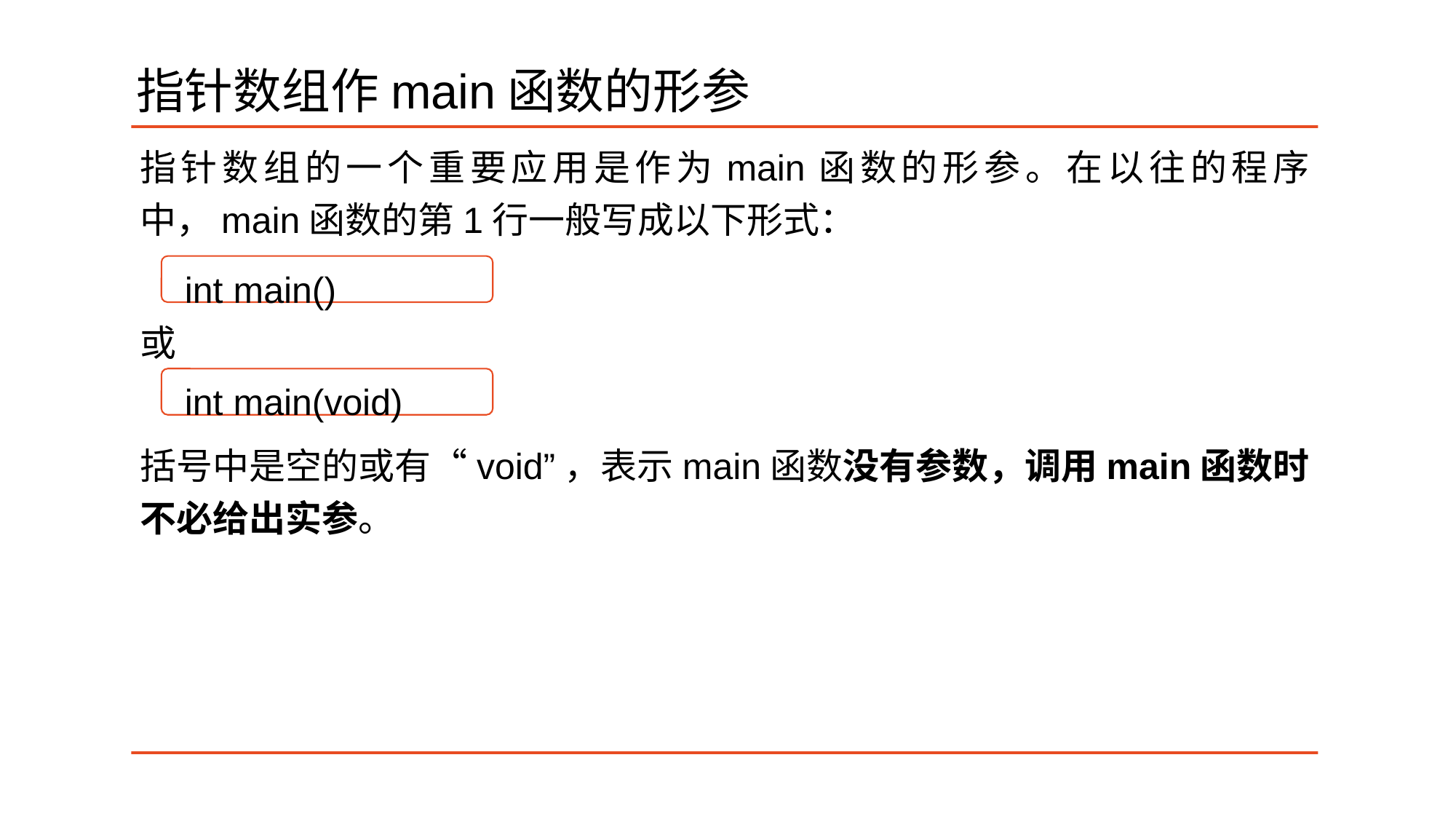

# 指针数组作main函数的形参
指针数组的一个重要应用是作为main函数的形参。在以往的程序中，main函数的第1行一般写成以下形式：

或

括号中是空的或有“void”，表示main函数没有参数，调用main函数时不必给出实参。
int main()
int main(void)